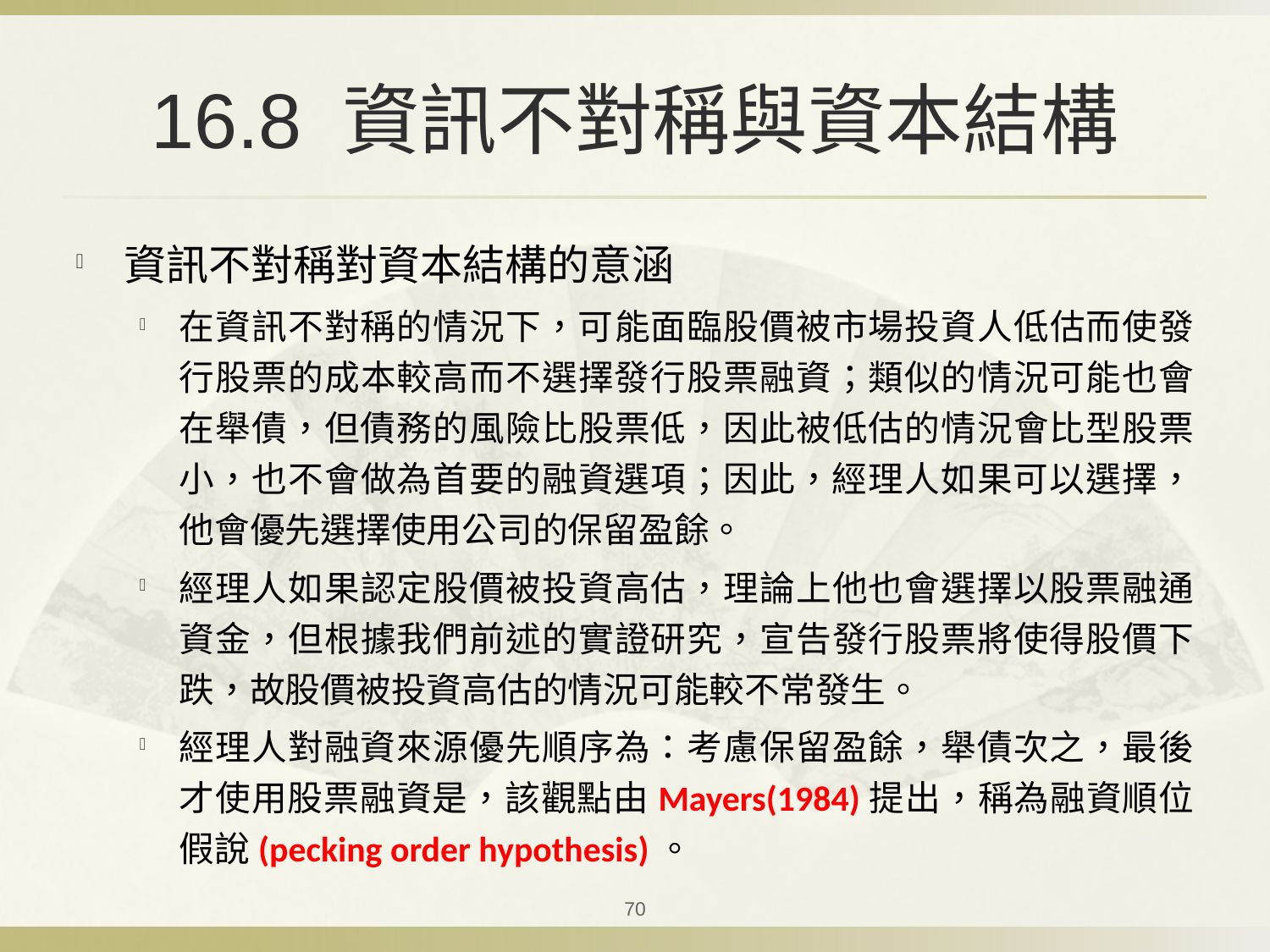

# 16.8 資訊不對稱與資本結構
資訊不對稱對資本結構的意涵
在資訊不對稱的情況下，可能面臨股價被市場投資人低估而使發行股票的成本較高而不選擇發行股票融資；類似的情況可能也會在舉債，但債務的風險比股票低，因此被低估的情況會比型股票小，也不會做為首要的融資選項；因此，經理人如果可以選擇，他會優先選擇使用公司的保留盈餘。
經理人如果認定股價被投資高估，理論上他也會選擇以股票融通資金，但根據我們前述的實證研究，宣告發行股票將使得股價下跌，故股價被投資高估的情況可能較不常發生。
經理人對融資來源優先順序為：考慮保留盈餘，舉債次之，最後才使用股票融資是，該觀點由Mayers(1984)提出，稱為融資順位假說(pecking order hypothesis)。
70